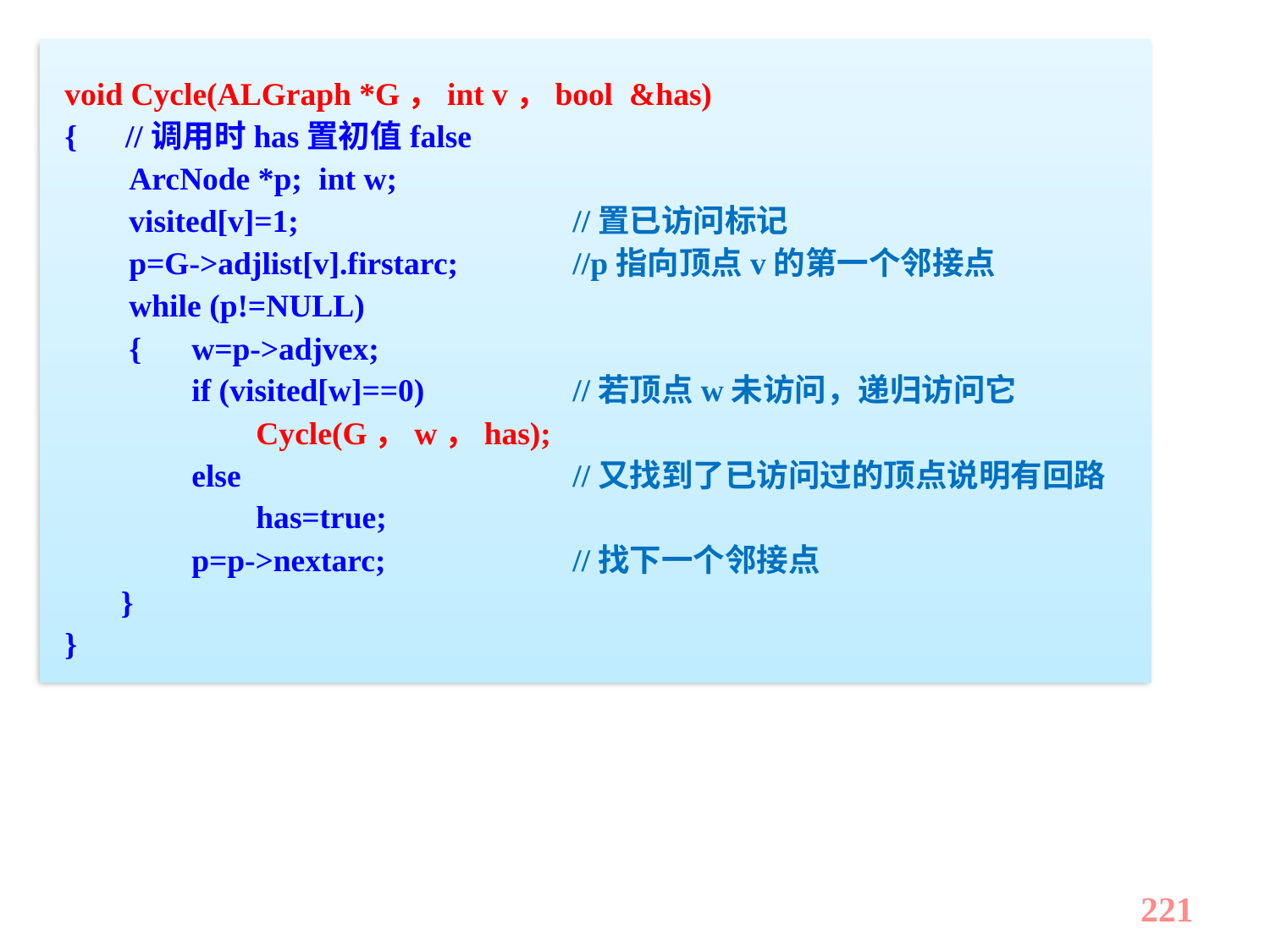

void Cycle(ALGraph *G，int v，bool  &has)
{      //调用时has置初值false
        ArcNode *p;	int w;
        visited[v]=1;			//置已访问标记
        p=G->adjlist[v].firstarc;	//p指向顶点v的第一个邻接点
        while (p!=NULL)
        {	w=p->adjvex;
	if (visited[w]==0)		//若顶点w未访问，递归访问它
	        Cycle(G，w，has);
	else			//又找到了已访问过的顶点说明有回路
	        has=true;
	p=p->nextarc;		//找下一个邻接点
       }
}
221